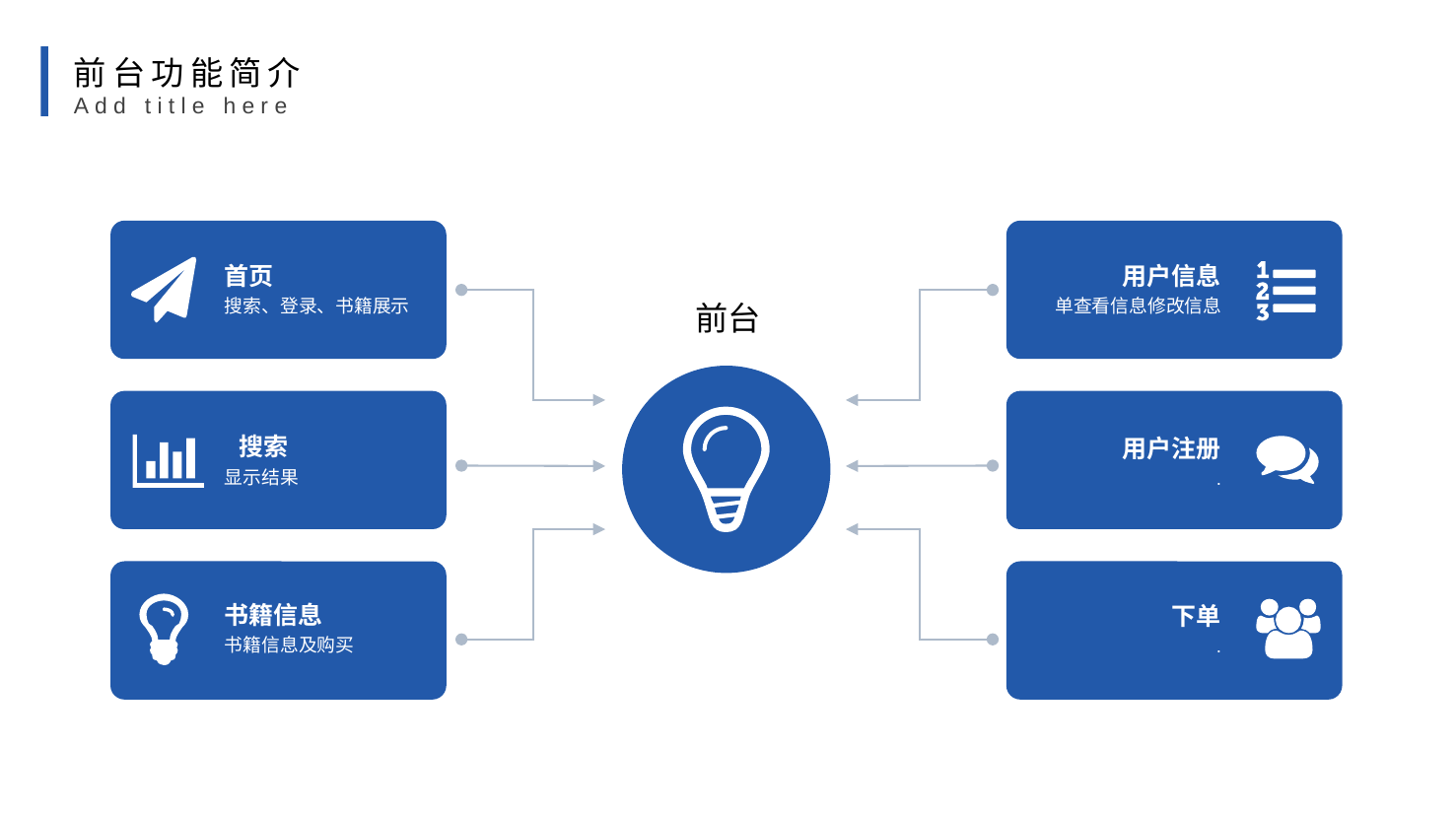

前台功能简介
Add title here

首页
用户信息

前台
搜索、登录、书籍展示
单查看信息修改信息

搜索
用户注册

显示结果
.

书籍信息
下单
书籍信息及购买
.